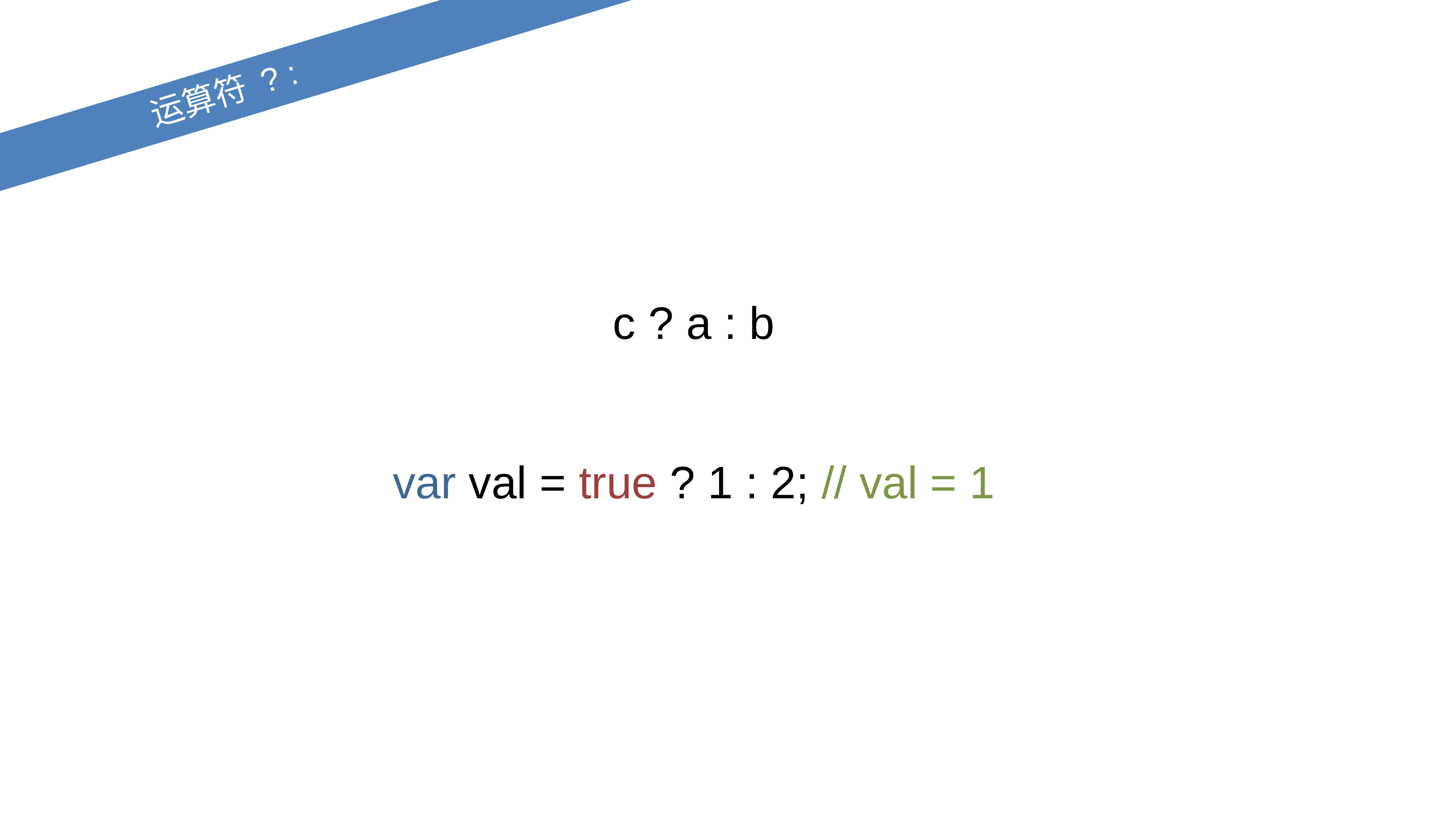

运算符 ? :
c ? a : b
var val = true ? 1 : 2; // val = 1
13